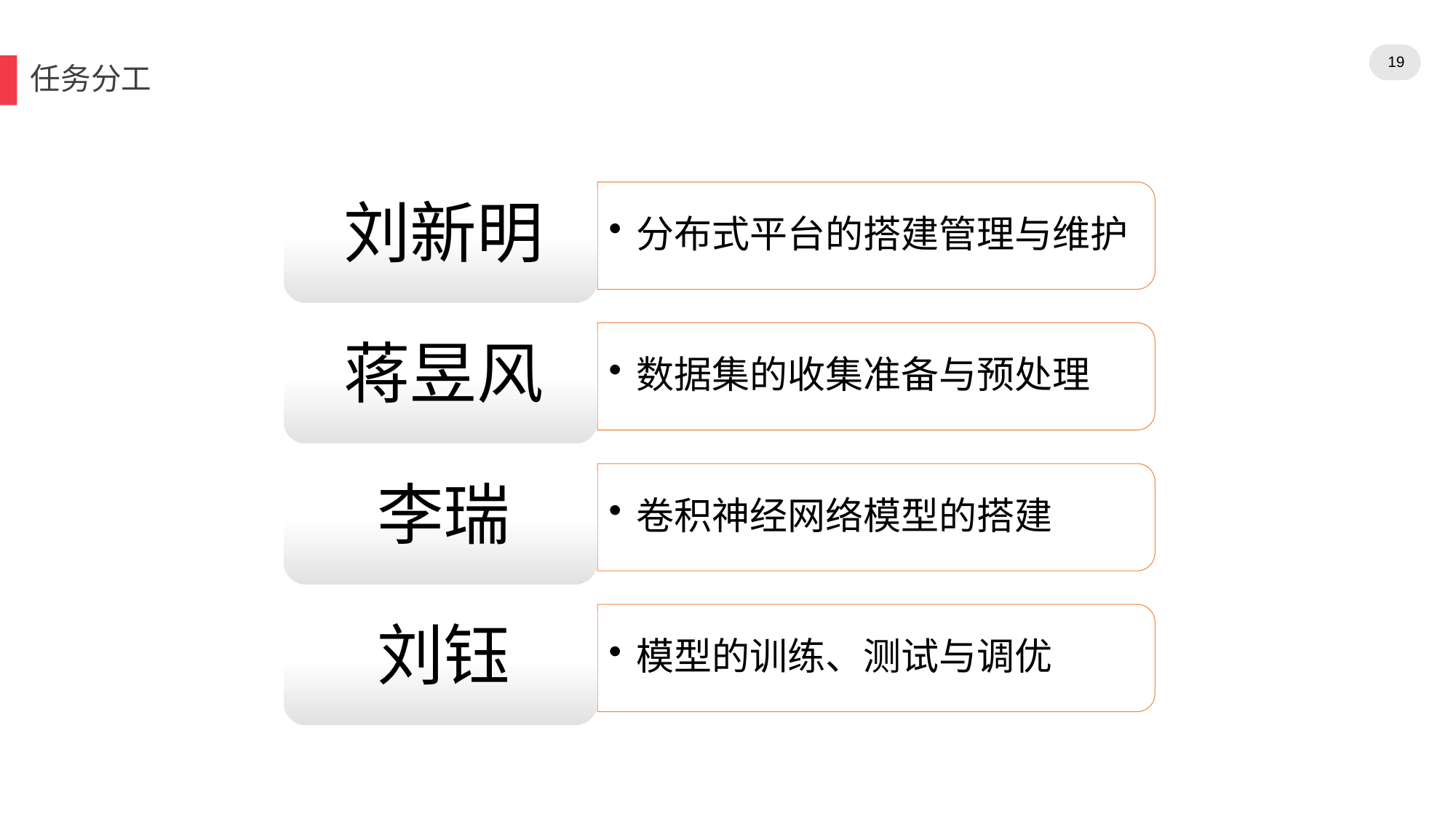

19
任务分工
分布式平台的搭建管理与维护
刘新明
数据集的收集准备与预处理
蒋昱风
卷积神经网络模型的搭建
李瑞
模型的训练、测试与调优
刘钰